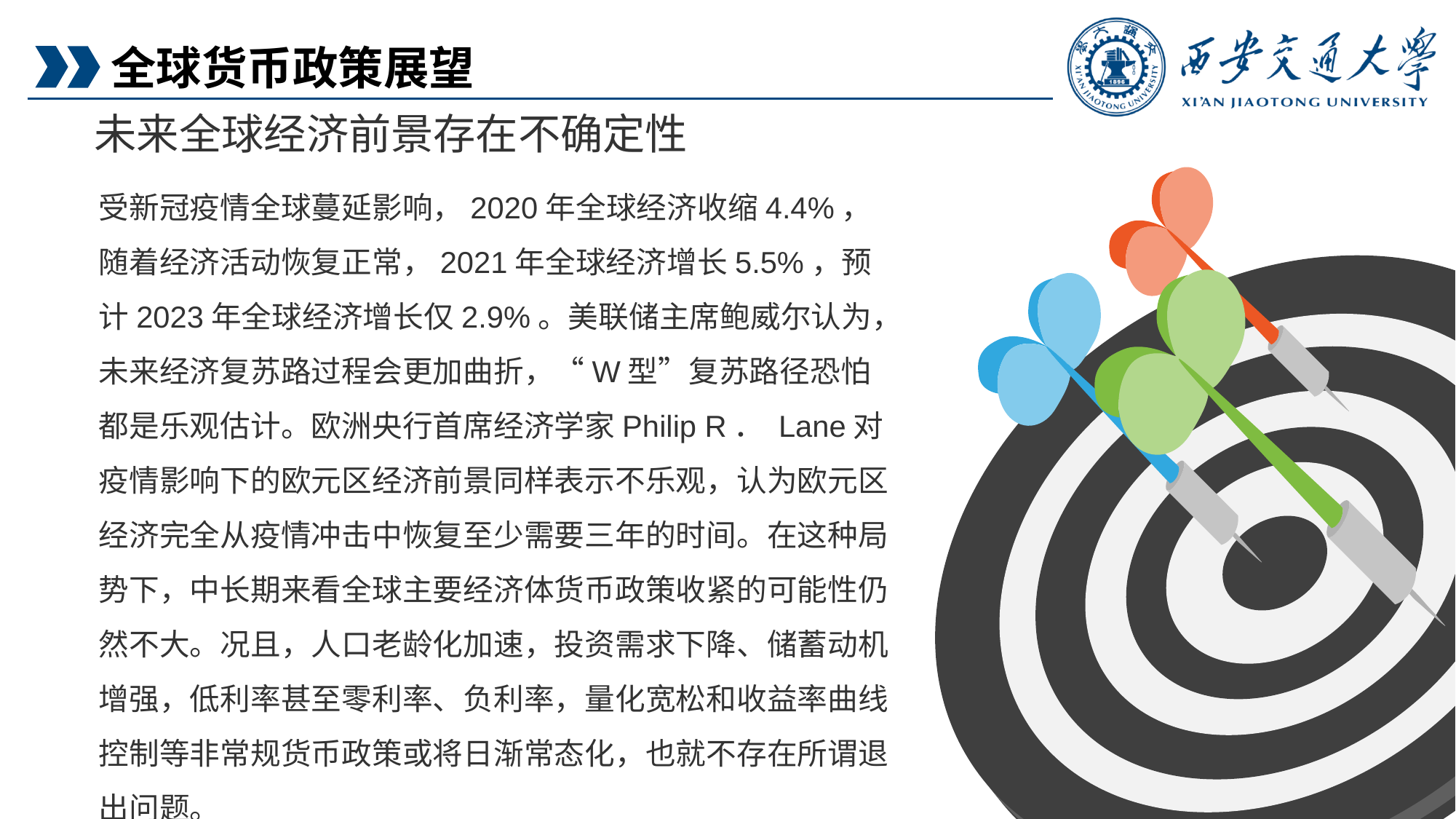

全球货币政策展望

未来全球经济前景存在不确定性
受新冠疫情全球蔓延影响，2020年全球经济收缩4.4%，随着经济活动恢复正常，2021年全球经济增长5.5%，预计2023年全球经济增长仅2.9%。美联储主席鲍威尔认为，未来经济复苏路过程会更加曲折，“W型”复苏路径恐怕都是乐观估计。欧洲央行首席经济学家Philip R． Lane对疫情影响下的欧元区经济前景同样表示不乐观，认为欧元区经济完全从疫情冲击中恢复至少需要三年的时间。在这种局势下，中长期来看全球主要经济体货币政策收紧的可能性仍然不大。况且，人口老龄化加速，投资需求下降、储蓄动机增强，低利率甚至零利率、负利率，量化宽松和收益率曲线控制等非常规货币政策或将日渐常态化，也就不存在所谓退出问题。